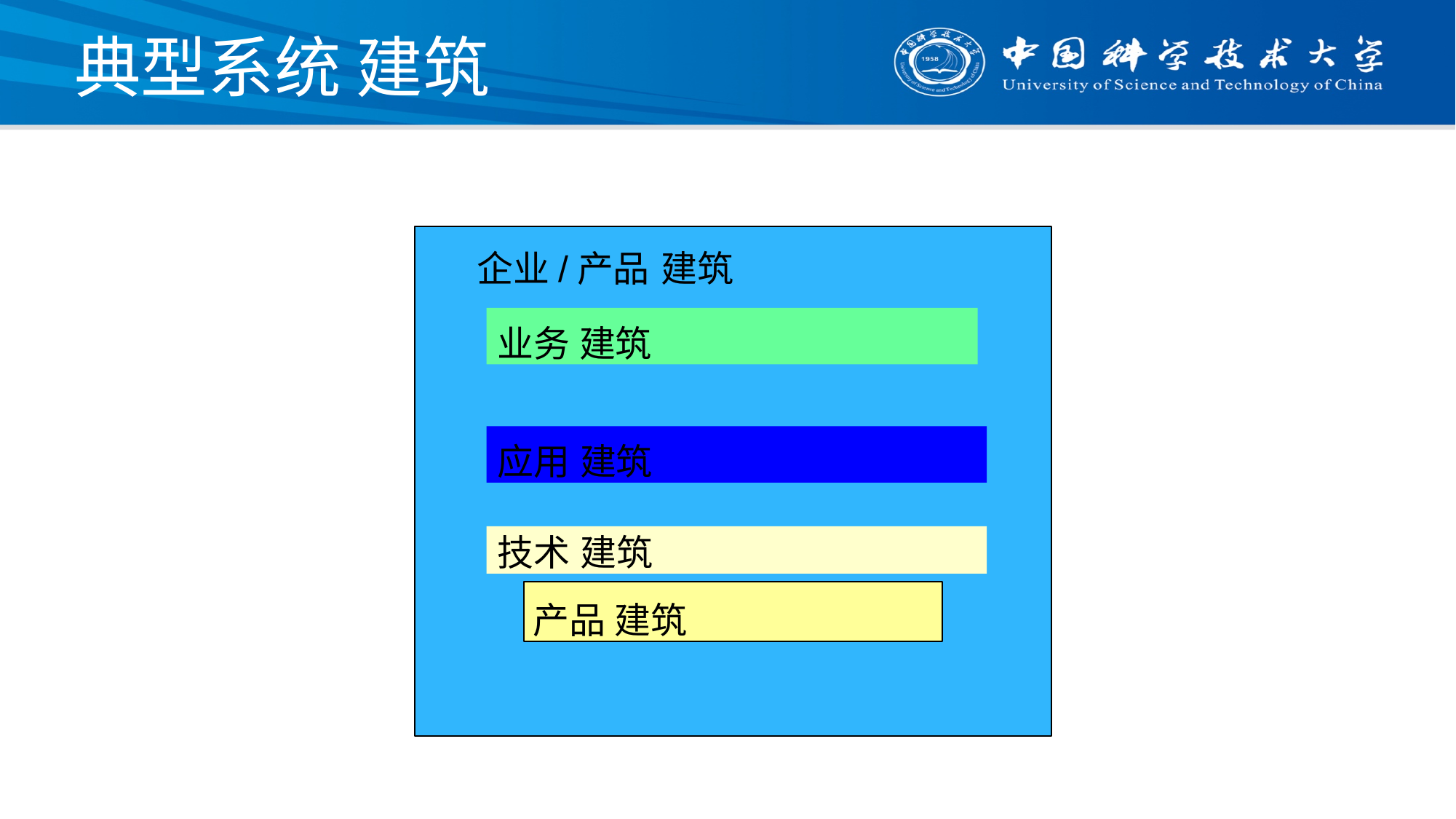

# 典型系统 建筑

企业/产品 建筑

业务 建筑
应用 建筑
技术 建筑
产品 建筑